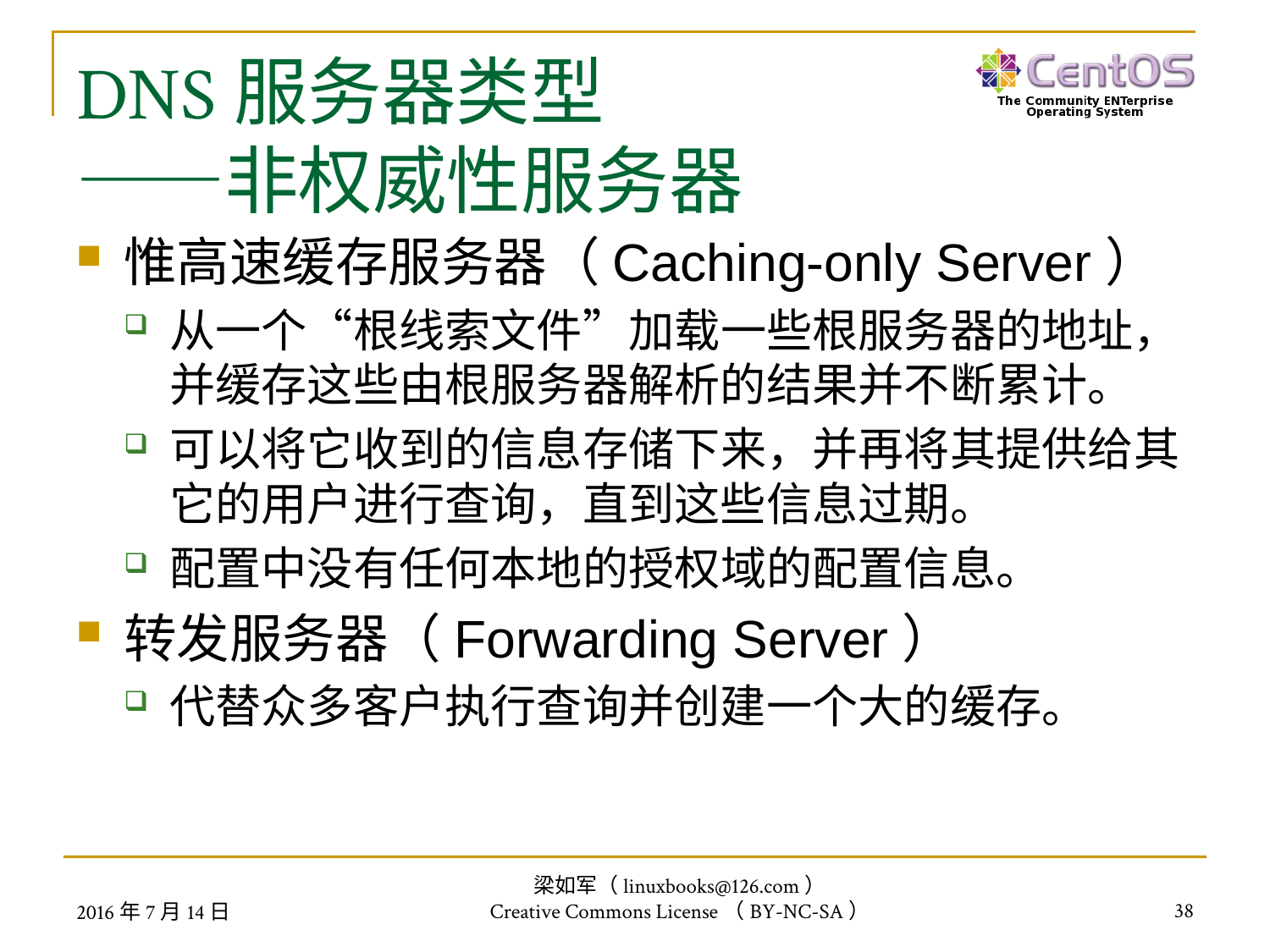

# DNS服务器类型 ——非权威性服务器
惟高速缓存服务器（Caching-only Server）
从一个“根线索文件”加载一些根服务器的地址，并缓存这些由根服务器解析的结果并不断累计。
可以将它收到的信息存储下来，并再将其提供给其它的用户进行查询，直到这些信息过期。
配置中没有任何本地的授权域的配置信息。
转发服务器（Forwarding Server）
代替众多客户执行查询并创建一个大的缓存。
梁如军（linuxbooks@126.com）
Creative Commons License（BY-NC-SA）
2016年7月14日
38